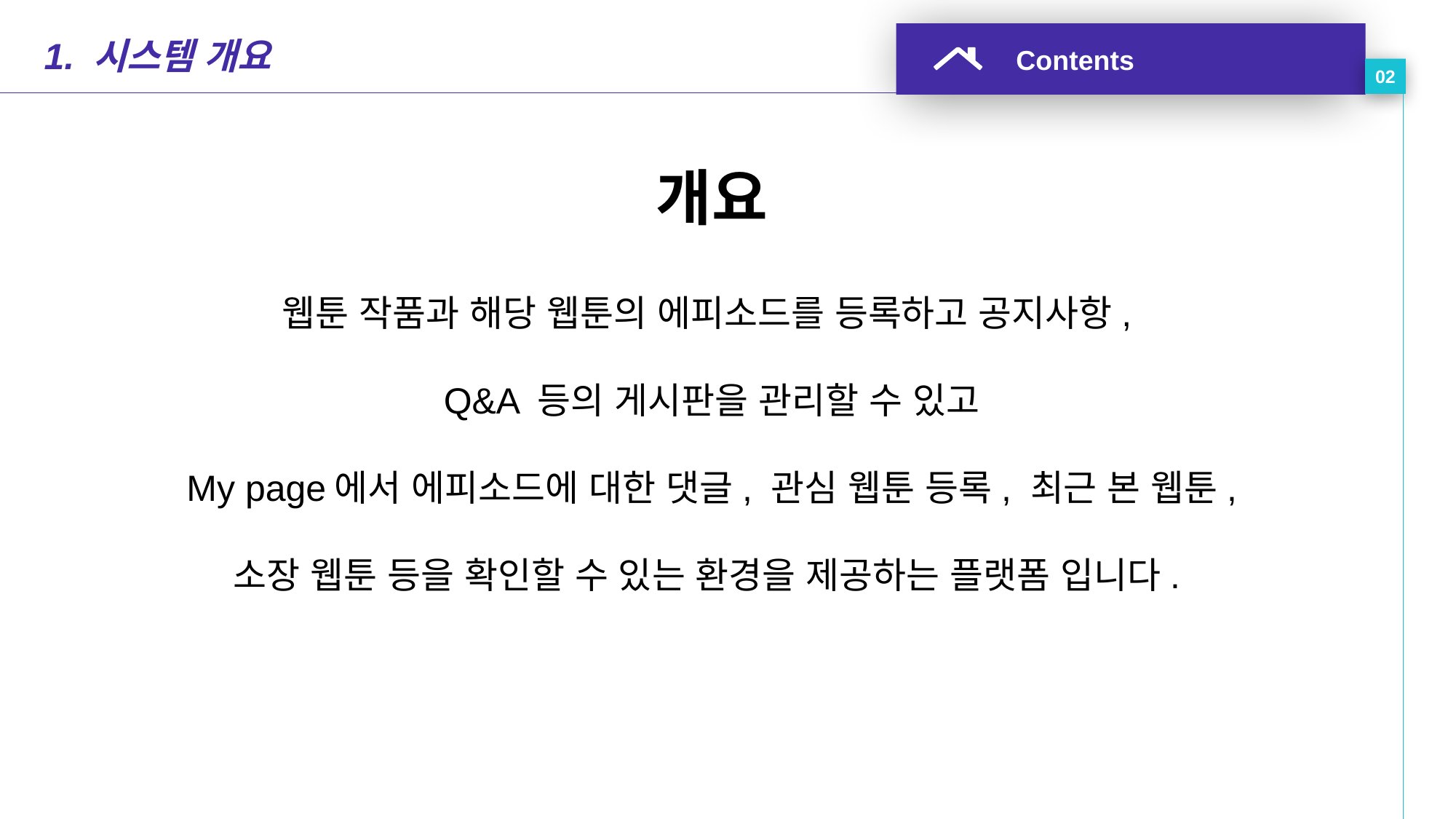

Contents

02
1. 시스템 개요

개요

웹툰 작품과 해당 웹툰의 에피소드를 등록하고 공지사항,

Q&A 등의 게시판을 관리할 수 있고

My page에서 에피소드에 대한 댓글, 관심 웹툰 등록, 최근 본 웹툰,

소장 웹툰 등을 확인할 수 있는 환경을 제공하는 플랫폼 입니다.